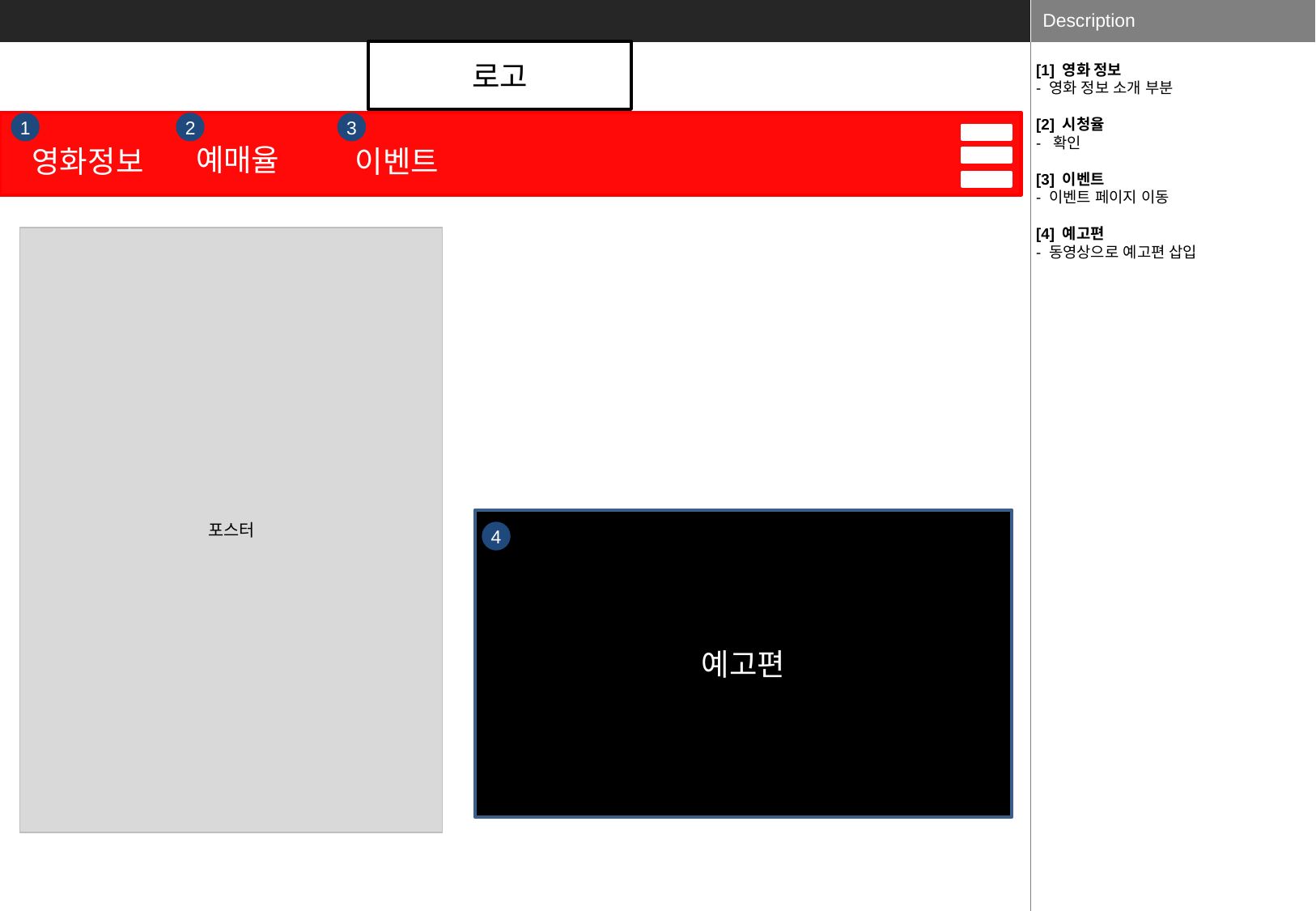

로고

[1] 영화 정보
- 영화 정보 소개 부분

[2] 시청율
-  확인

[3] 이벤트
- 이벤트 페이지 이동

[4] 예고편
- 동영상으로 예고편 삽입

1
2
3

예매율
영화정보
이벤트

드라마 제목
포스터
드라마 장르
상영기간: 129분
방영일: ~
감독: ~
출연: ~ 등
예고편
4